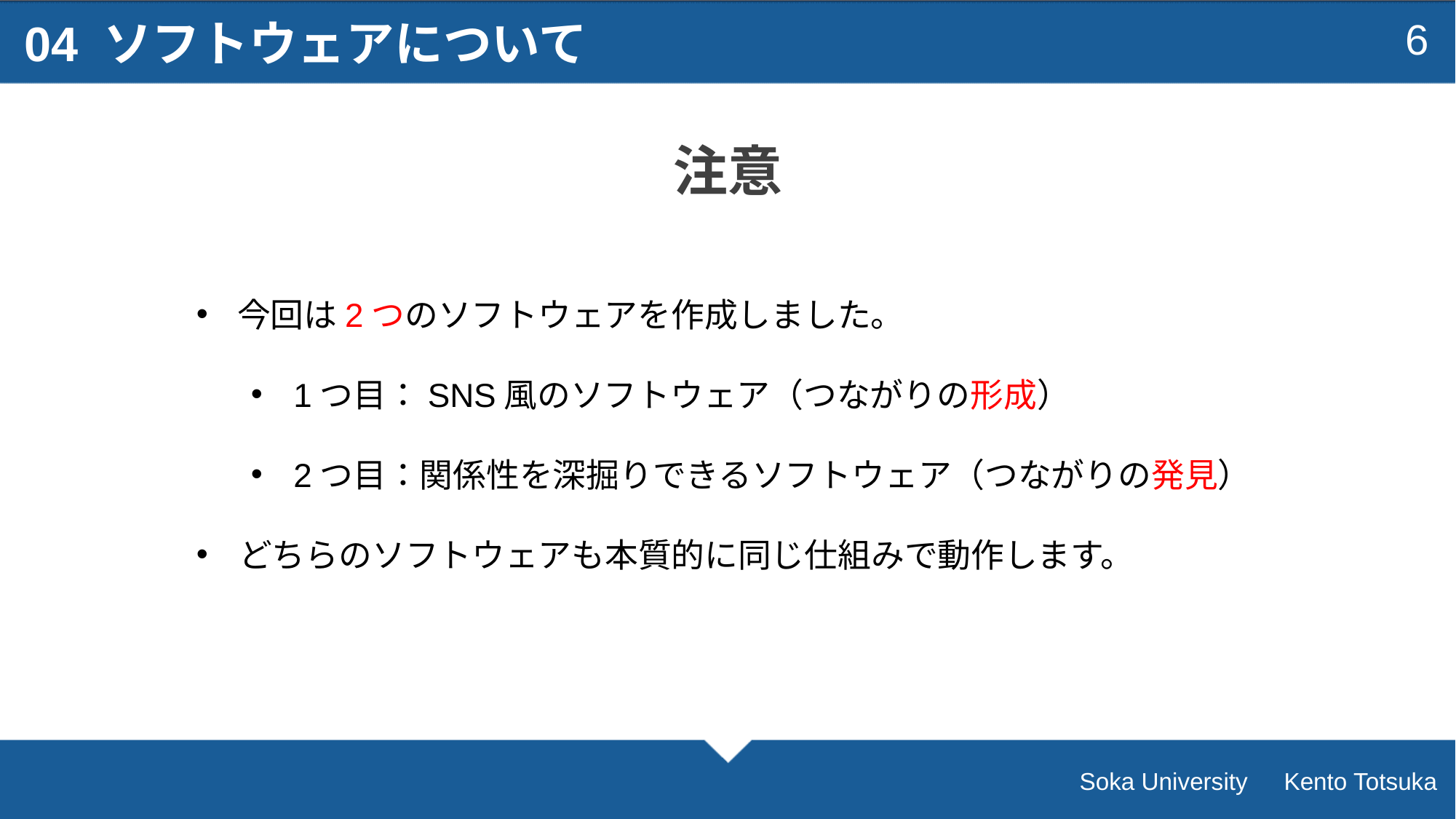

04 ソフトウェアについて
6
注意
今回は2つのソフトウェアを作成しました。
1つ目：SNS風のソフトウェア（つながりの形成）
2つ目：関係性を深掘りできるソフトウェア（つながりの発見）
どちらのソフトウェアも本質的に同じ仕組みで動作します。
Soka University　Kento Totsuka